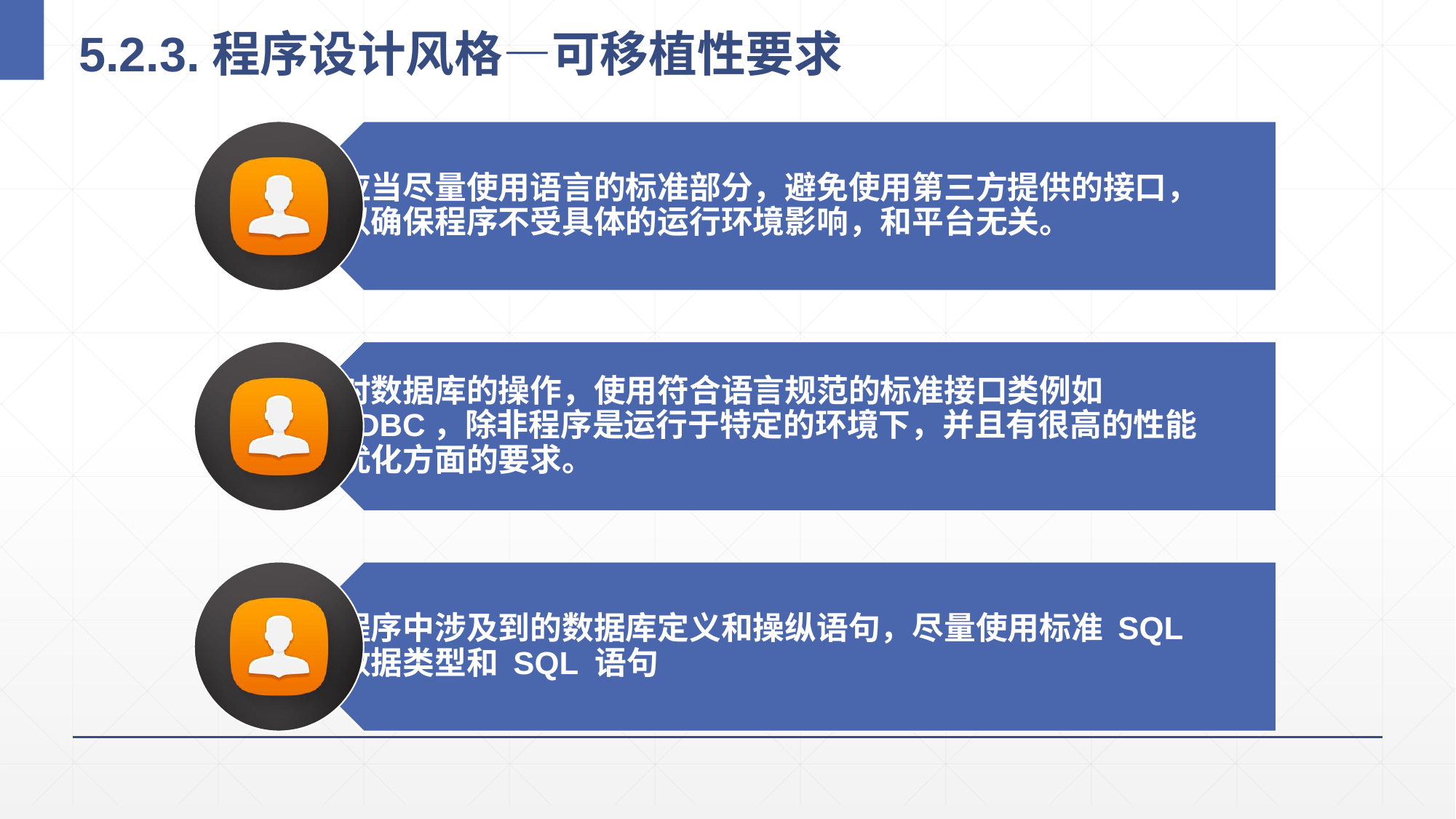

# 5.2.3.程序设计风格—可移植性要求
应当尽量使用语言的标准部分，避免使用第三方提供的接口，以确保程序不受具体的运行环境影响，和平台无关。
对数据库的操作，使用符合语言规范的标准接口类例如JDBC，除非程序是运行于特定的环境下，并且有很高的性能优化方面的要求。
程序中涉及到的数据库定义和操纵语句，尽量使用标准 SQL 数据类型和 SQL 语句